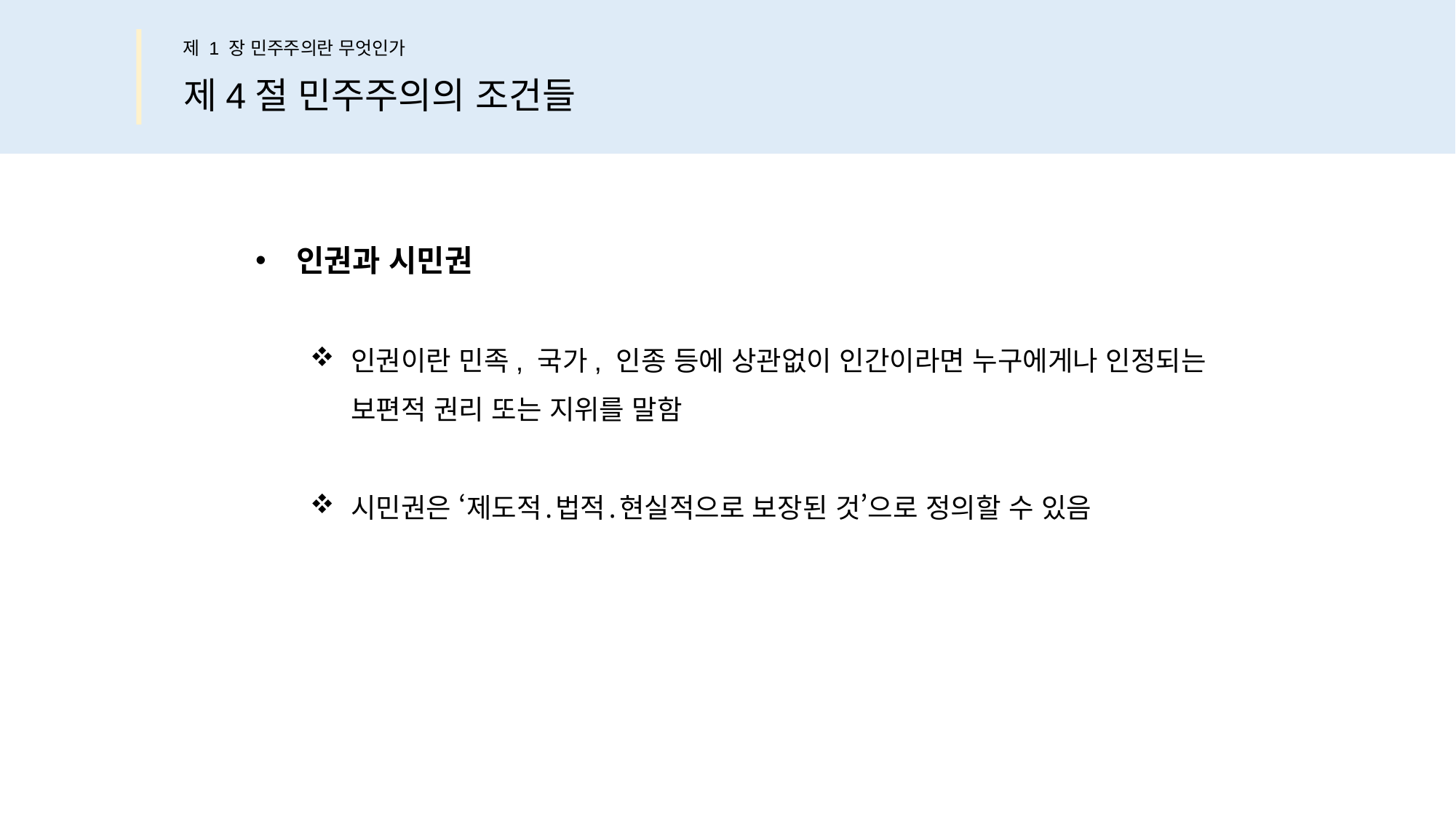

제 1 장 민주주의란 무엇인가
제4절 민주주의의 조건들
인권과 시민권

인권이란 민족, 국가, 인종 등에 상관없이 인간이라면 누구에게나 인정되는
보편적 권리 또는 지위를 말함

시민권은 ‘제도적․법적․현실적으로 보장된 것’으로 정의할 수 있음